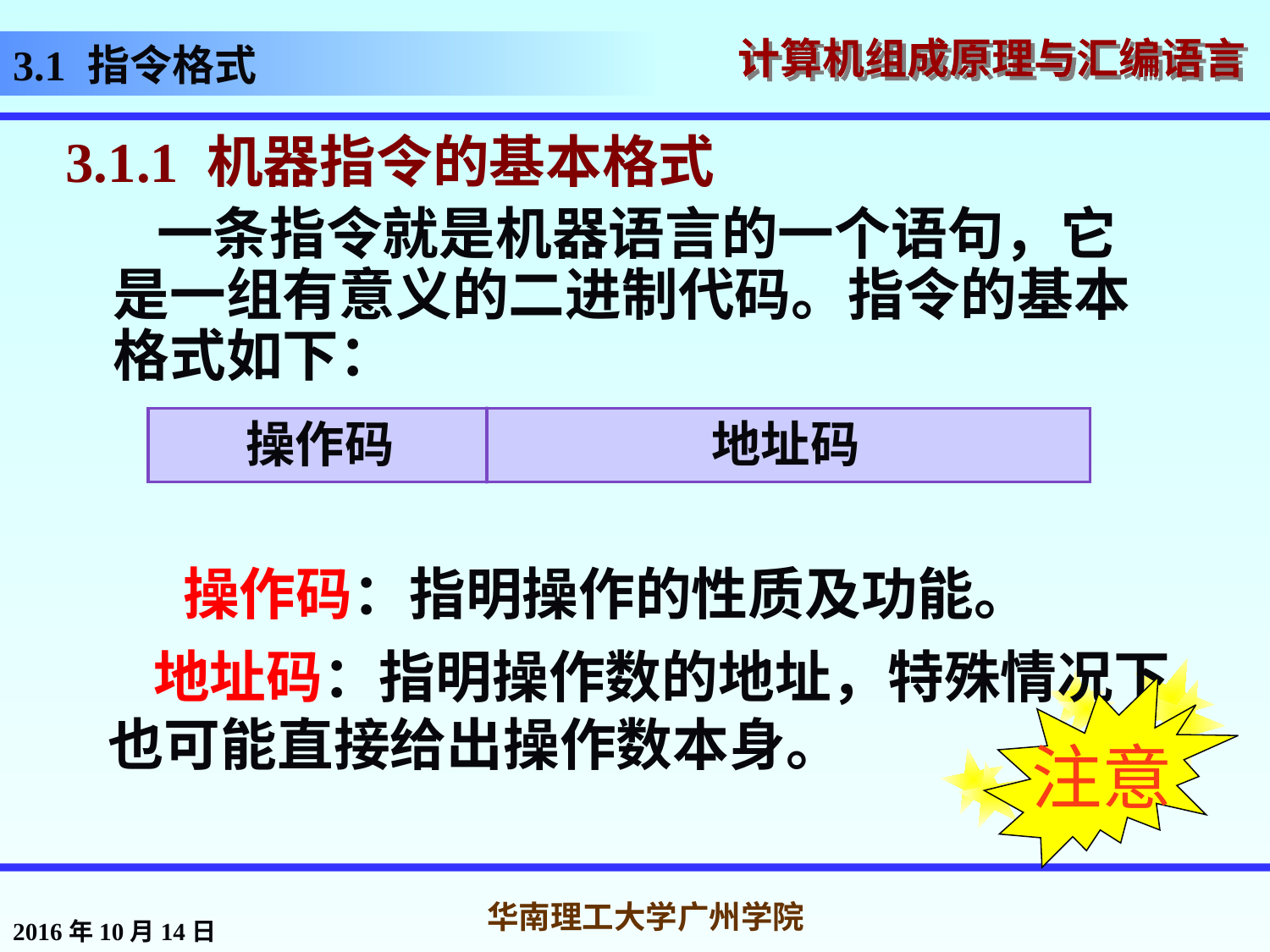

3.1 指令格式
3.1.1 机器指令的基本格式
      一条指令就是机器语言的一个语句，它是一组有意义的二进制代码。指令的基本格式如下：

地址码
   地址码：指明操作数的地址，特殊情况下也可能直接给出操作数本身。

操作码字段

地址码字段

操作码
操作码：指明操作的性质及功能。
注意
2016年10月14日
华南理工大学广州学院